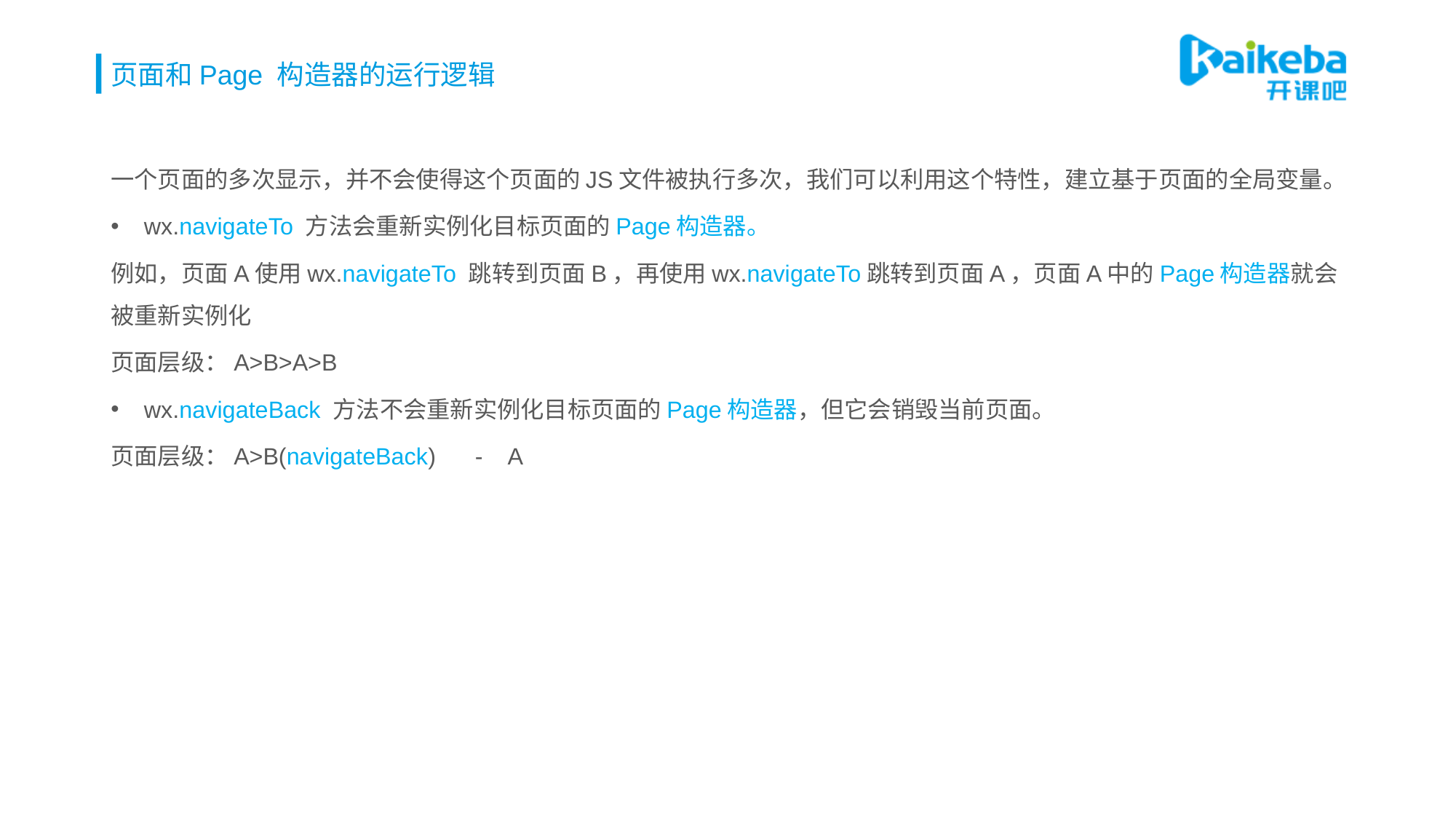

# 页面和Page 构造器的运行逻辑
一个页面的多次显示，并不会使得这个页面的JS文件被执行多次，我们可以利用这个特性，建立基于页面的全局变量。
wx.navigateTo 方法会重新实例化目标页面的Page构造器。
例如，页面A使用wx.navigateTo 跳转到页面B，再使用wx.navigateTo跳转到页面A，页面A中的Page构造器就会被重新实例化
页面层级：A>B>A>B
wx.navigateBack 方法不会重新实例化目标页面的Page构造器，但它会销毁当前页面。
页面层级：A>B(navigateBack)      -    A